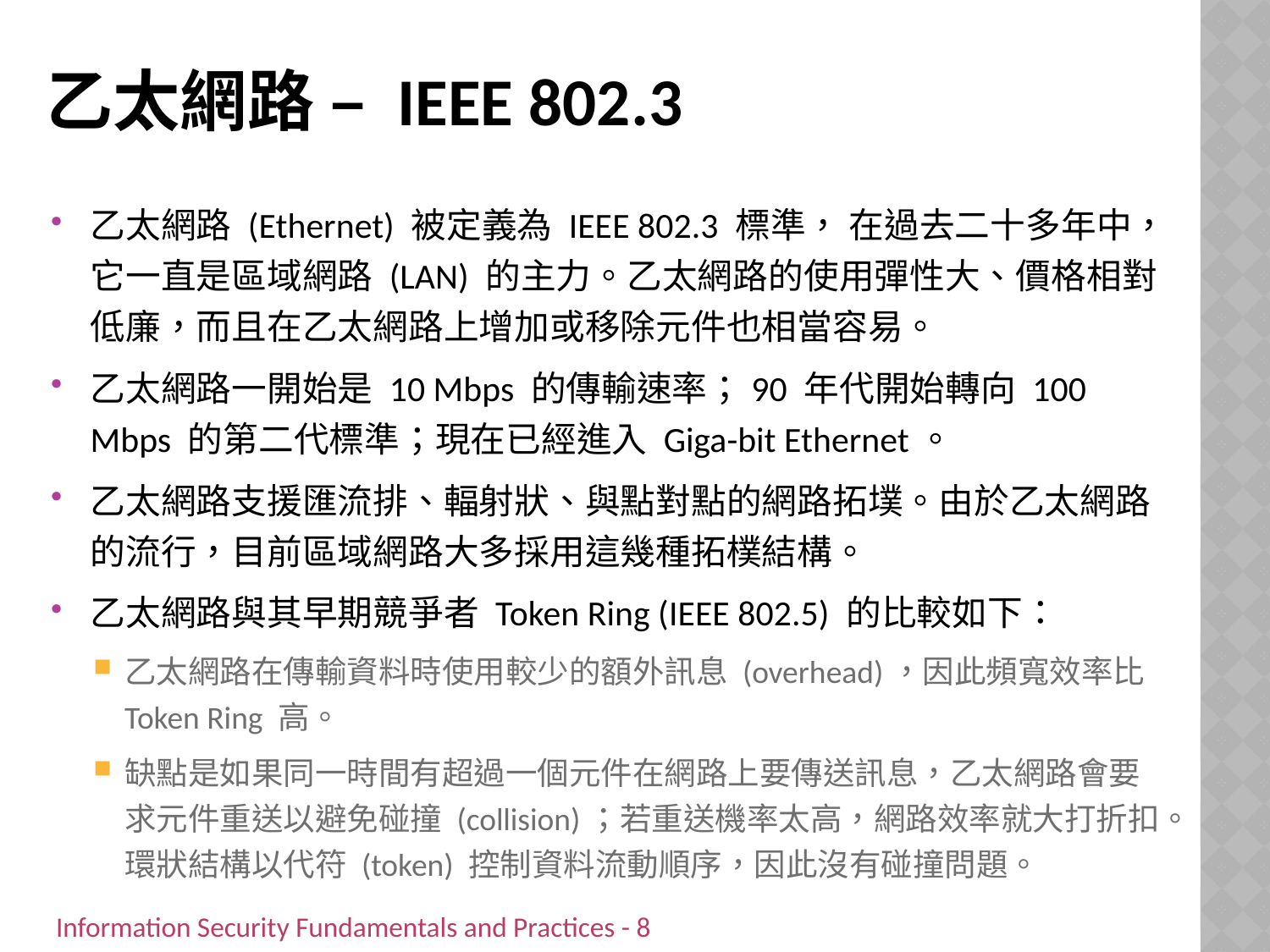

# 乙太網路 – IEEE 802.3
乙太網路 (Ethernet) 被定義為 IEEE 802.3 標準， 在過去二十多年中，它一直是區域網路 (LAN) 的主力。乙太網路的使用彈性大、價格相對低廉，而且在乙太網路上增加或移除元件也相當容易。
乙太網路一開始是 10 Mbps 的傳輸速率；90 年代開始轉向 100 Mbps 的第二代標準；現在已經進入 Giga-bit Ethernet。
乙太網路支援匯流排、輻射狀、與點對點的網路拓墣。由於乙太網路的流行，目前區域網路大多採用這幾種拓樸結構。
乙太網路與其早期競爭者 Token Ring (IEEE 802.5) 的比較如下：
乙太網路在傳輸資料時使用較少的額外訊息 (overhead)，因此頻寬效率比 Token Ring 高。
缺點是如果同一時間有超過一個元件在網路上要傳送訊息，乙太網路會要求元件重送以避免碰撞 (collision)；若重送機率太高，網路效率就大打折扣。環狀結構以代符 (token) 控制資料流動順序，因此沒有碰撞問題。